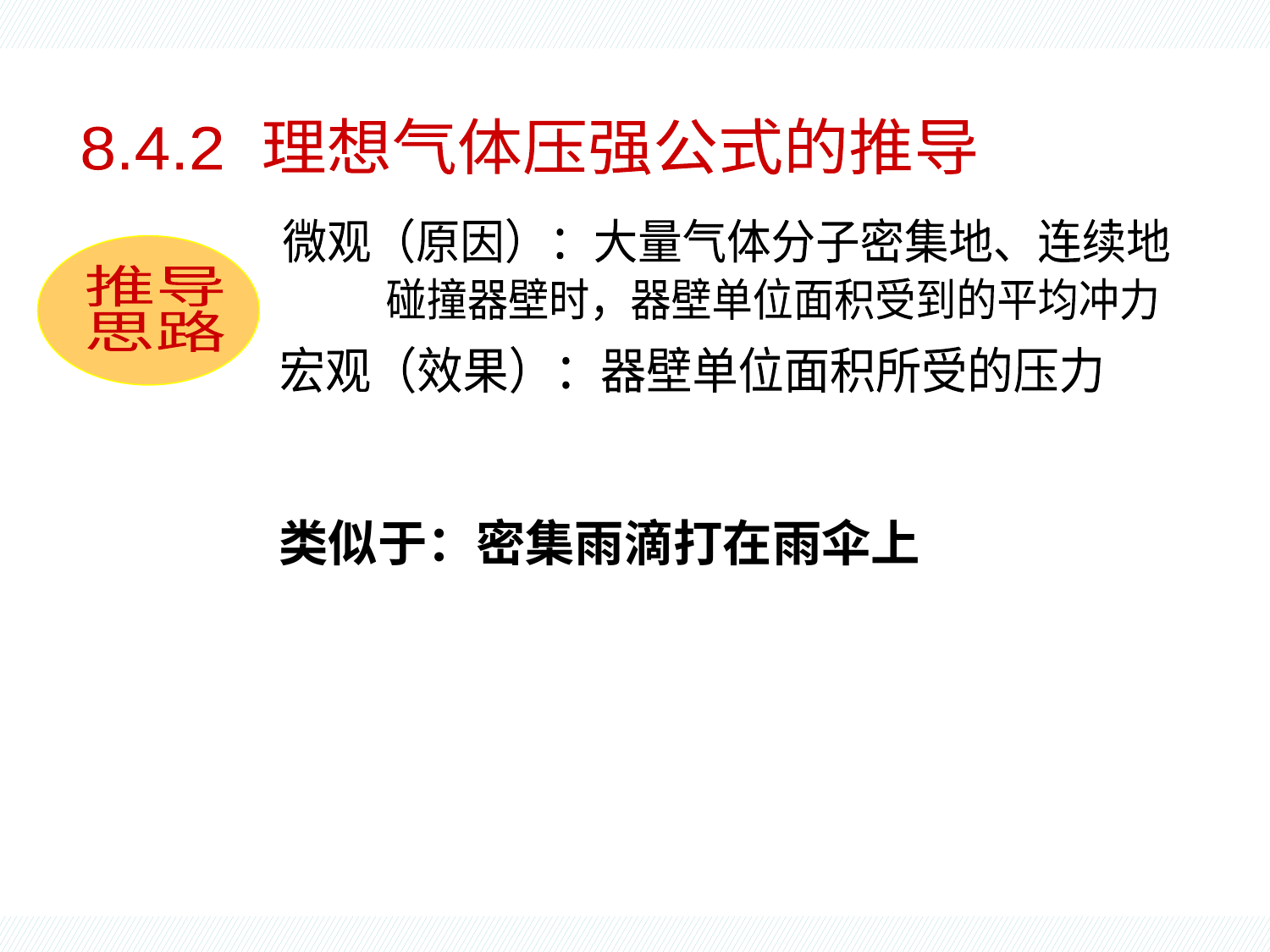

气体微观模型
8.4.2  理想气体压强公式的推导
微观（原因）：大量气体分子密集地、连续地

推导
思路
碰撞器壁时，器壁单位面积受到的平均冲力
宏观（效果）：器壁单位面积所受的压力
类似于：密集雨滴打在雨伞上